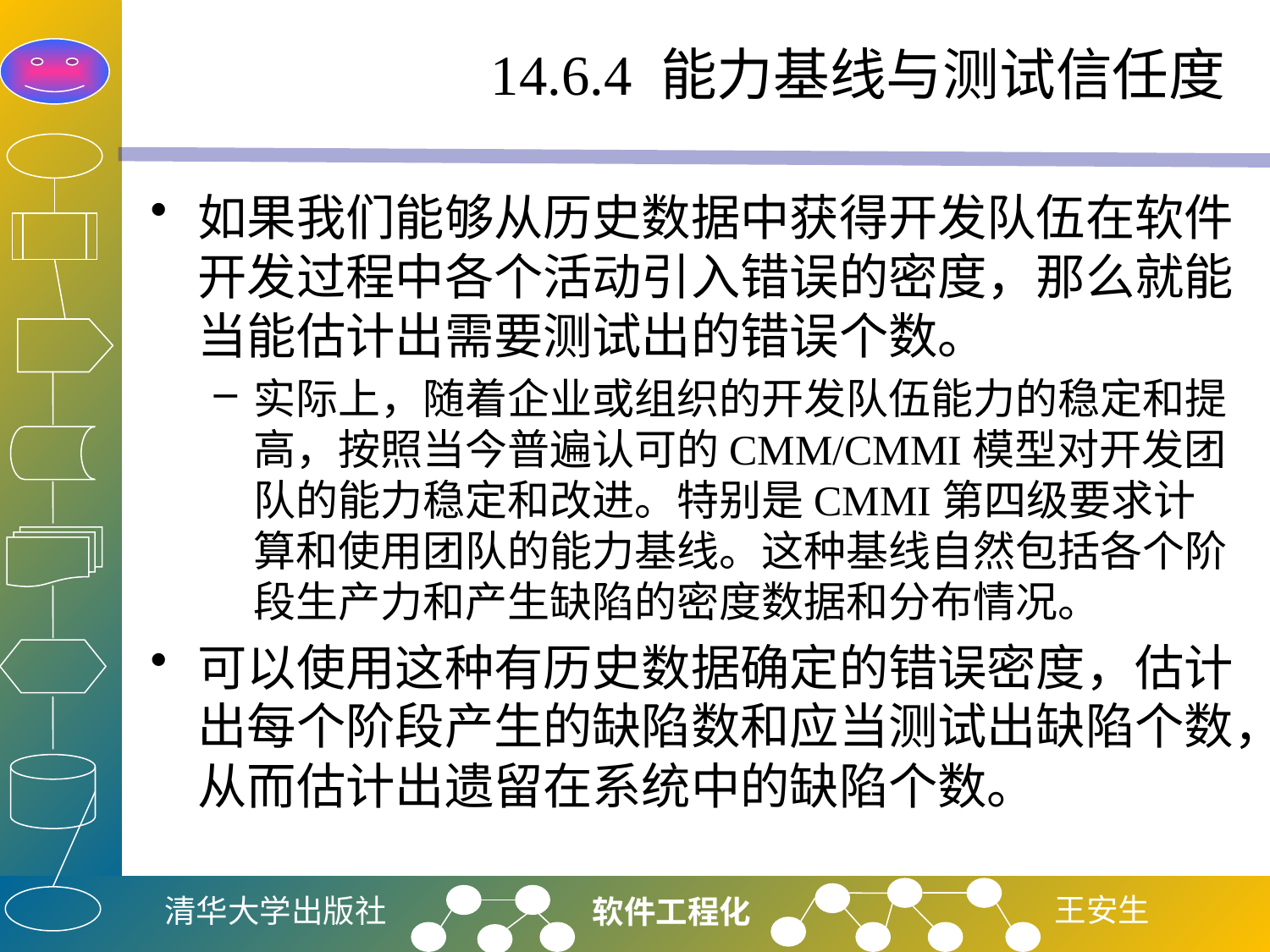

# 14.6.4 能力基线与测试信任度
如果我们能够从历史数据中获得开发队伍在软件开发过程中各个活动引入错误的密度，那么就能当能估计出需要测试出的错误个数。
实际上，随着企业或组织的开发队伍能力的稳定和提高，按照当今普遍认可的CMM/CMMI模型对开发团队的能力稳定和改进。特别是CMMI第四级要求计算和使用团队的能力基线。这种基线自然包括各个阶段生产力和产生缺陷的密度数据和分布情况。
可以使用这种有历史数据确定的错误密度，估计出每个阶段产生的缺陷数和应当测试出缺陷个数，从而估计出遗留在系统中的缺陷个数。